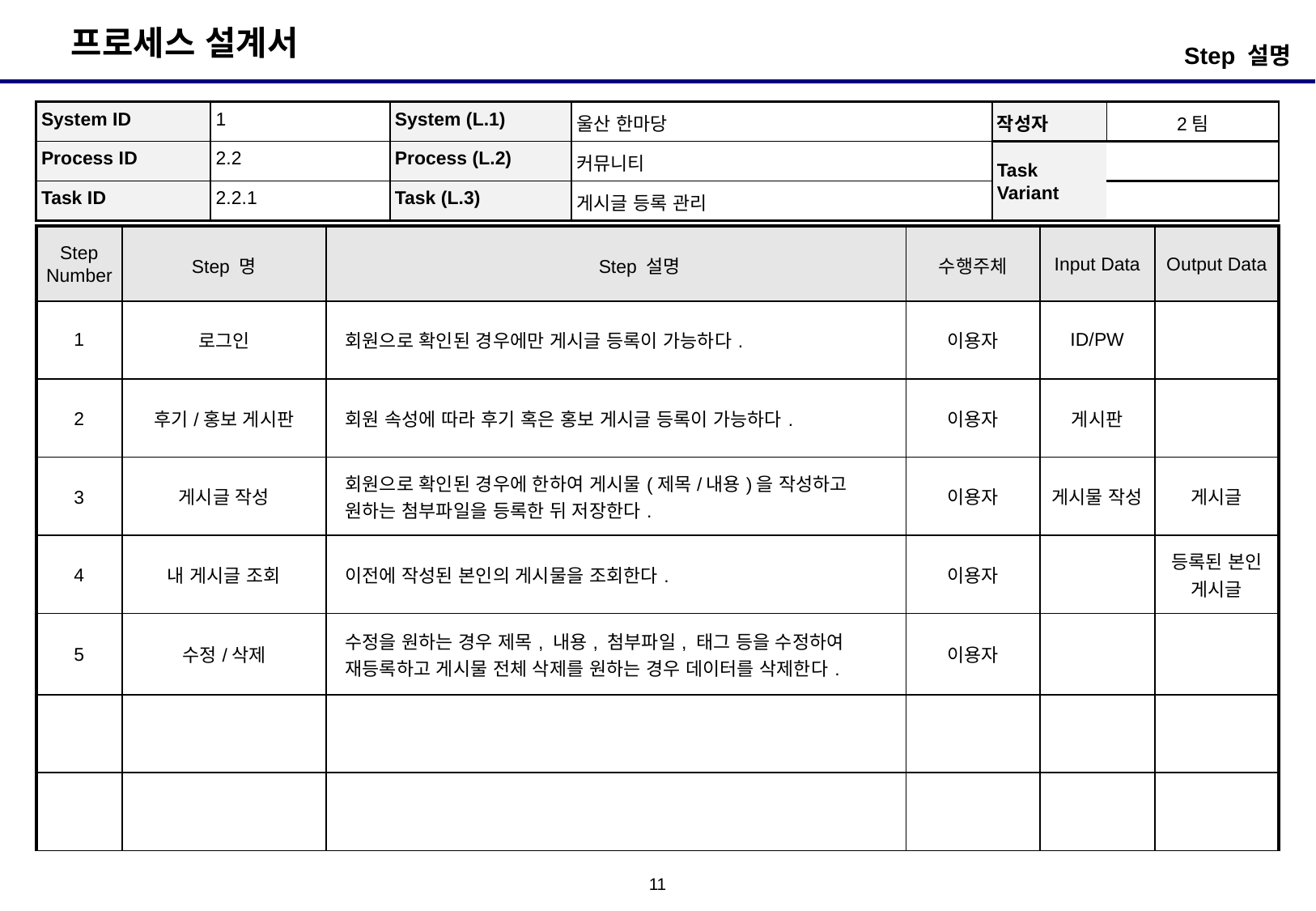

Step 설명
| System ID | 1 | System (L.1) | 울산 한마당 | 작성자 | 2팀 |
| --- | --- | --- | --- | --- | --- |
| Process ID | 2.2 | Process (L.2) | 커뮤니티 | Task Variant |  |
| Task ID | 2.2.1 | Task (L.3) | 게시글 등록 관리 |  |  |
| Step Number | Step 명 | Step 설명 | 수행주체 | Input Data | Output Data |
| --- | --- | --- | --- | --- | --- |
| 1 | 로그인 | 회원으로 확인된 경우에만 게시글 등록이 가능하다. | 이용자 | ID/PW |  |
| 2 | 후기/홍보 게시판 | 회원 속성에 따라 후기 혹은 홍보 게시글 등록이 가능하다. | 이용자 | 게시판 |  |
| 3 | 게시글 작성 | 회원으로 확인된 경우에 한하여 게시물(제목/내용)을 작성하고 원하는 첨부파일을 등록한 뒤 저장한다. | 이용자 | 게시물 작성 | 게시글 |
| 4 | 내 게시글 조회 | 이전에 작성된 본인의 게시물을 조회한다. | 이용자 |  | 등록된 본인 게시글 |
| 5 | 수정/삭제 | 수정을 원하는 경우 제목, 내용, 첨부파일, 태그 등을 수정하여 재등록하고 게시물 전체 삭제를 원하는 경우 데이터를 삭제한다. | 이용자 |  |  |
|  |  |  |  |  |  |
|  |  |  |  |  |  |